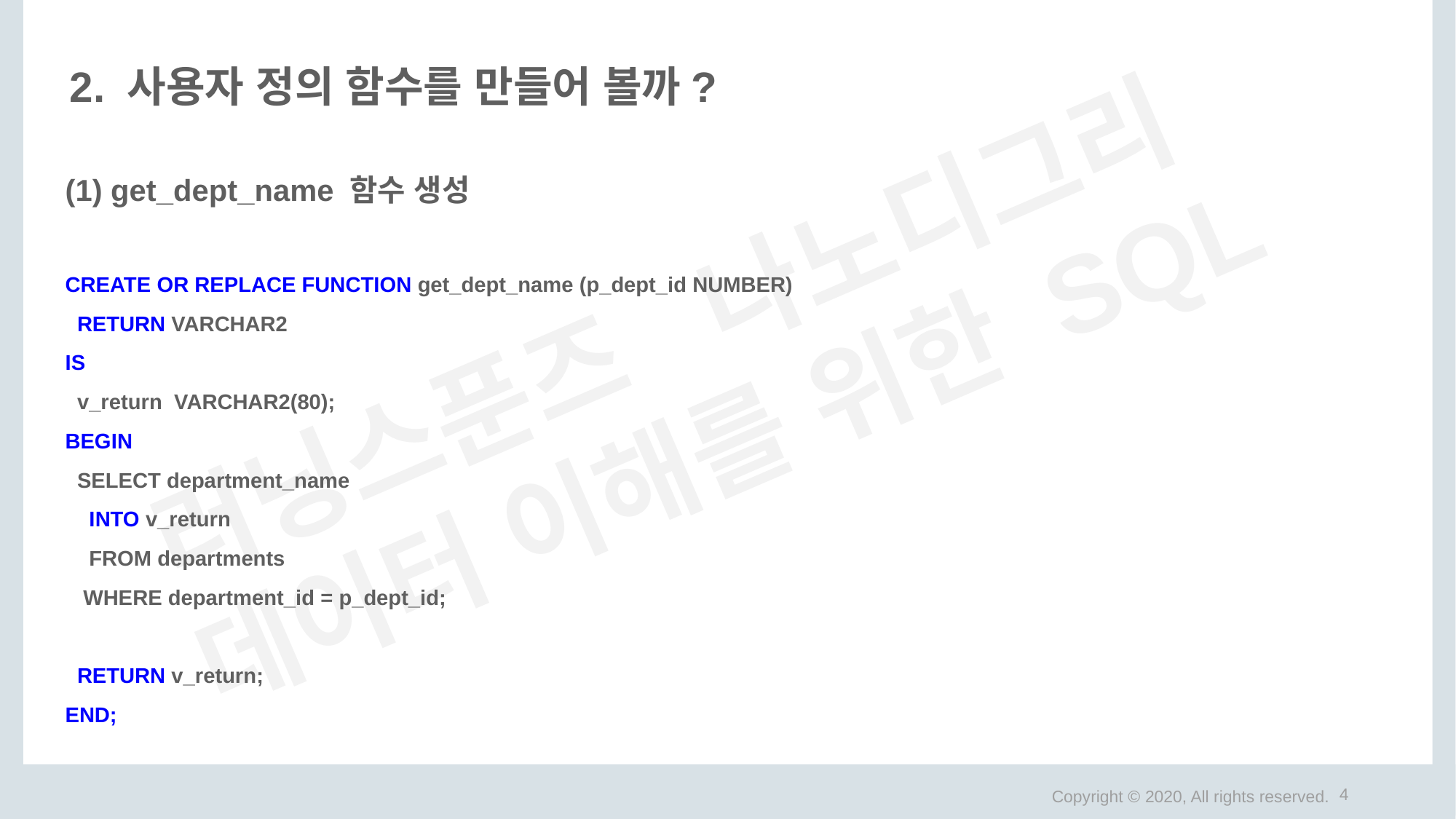

# 2. 사용자 정의 함수를 만들어 볼까?
(1) get_dept_name 함수 생성

CREATE OR REPLACE FUNCTION get_dept_name (p_dept_id NUMBER)
  RETURN VARCHAR2
IS
  v_return  VARCHAR2(80);
BEGIN
  SELECT department_name
    INTO v_return
    FROM departments
   WHERE department_id = p_dept_id;

  RETURN v_return;
END;